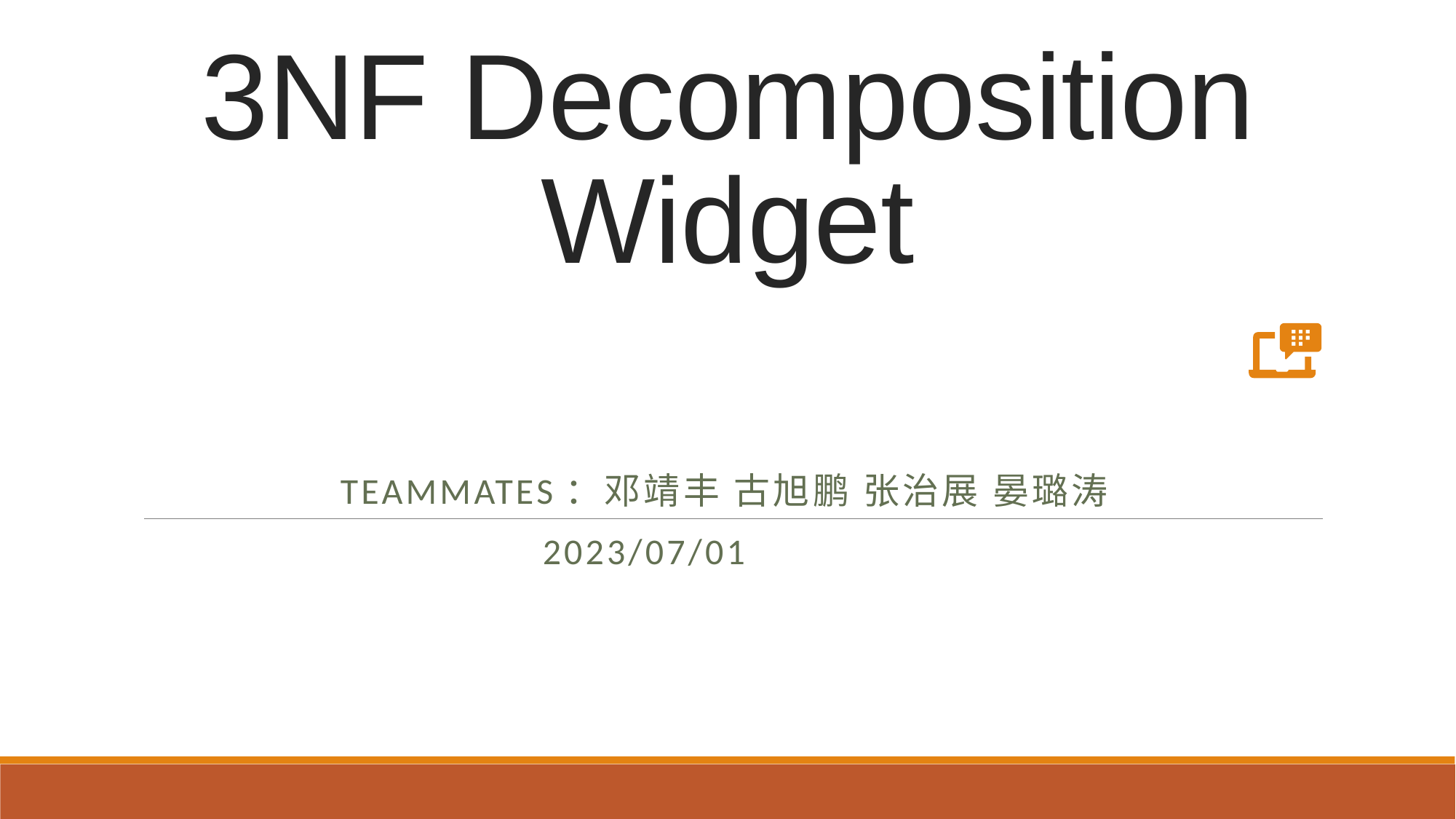

# 3NF Decomposition Widget

Teammates：邓靖丰 古旭鹏 张治展 晏璐涛
                  2023/07/01